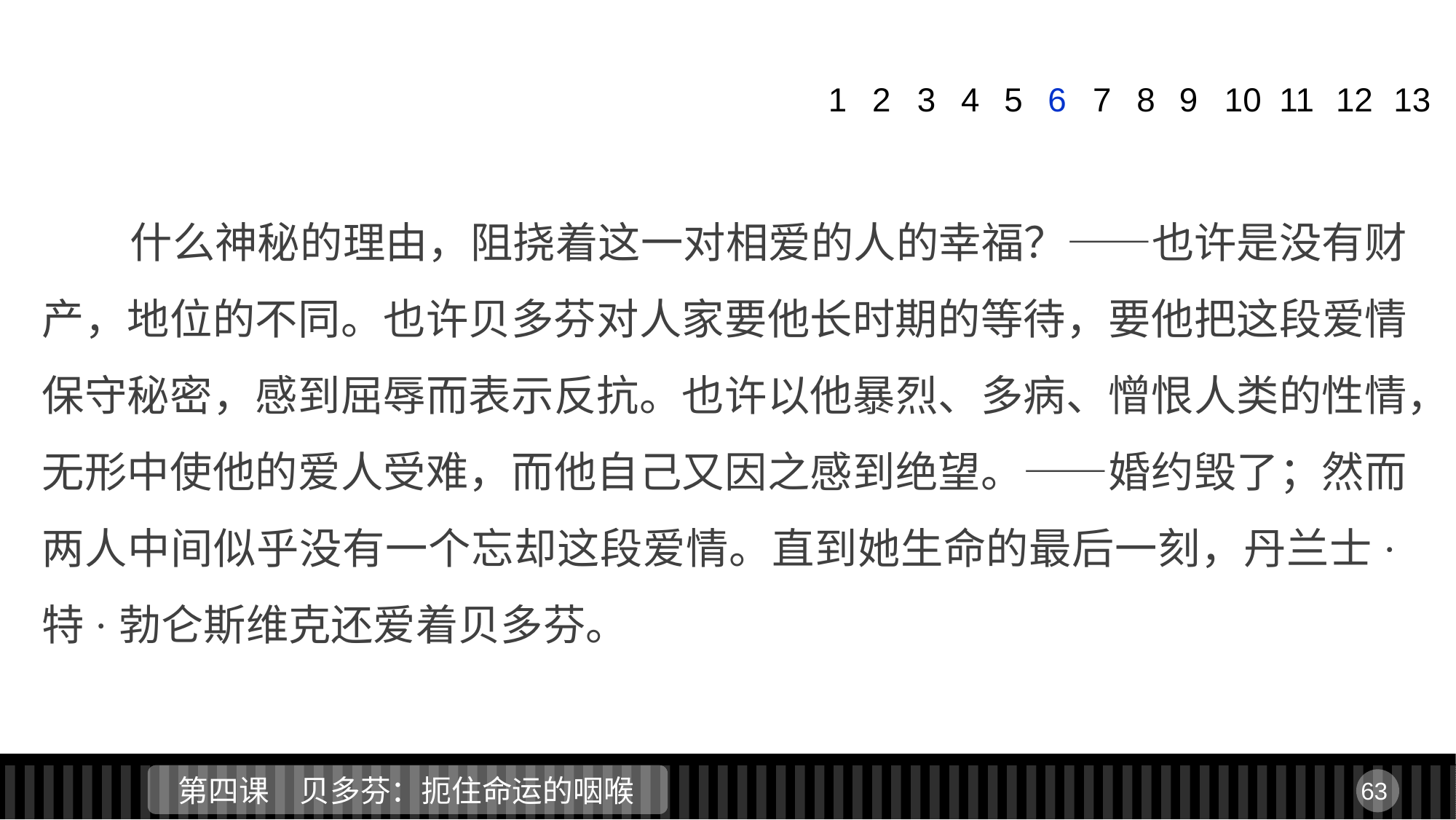

1
2
3
4
5
6
7
8
9
11
12
13
10
        什么神秘的理由，阻挠着这一对相爱的人的幸福？——也许是没有财产，地位的不同。也许贝多芬对人家要他长时期的等待，要他把这段爱情保守秘密，感到屈辱而表示反抗。也许以他暴烈、多病、憎恨人类的性情，无形中使他的爱人受难，而他自己又因之感到绝望。——婚约毁了；然而两人中间似乎没有一个忘却这段爱情。直到她生命的最后一刻，丹兰士·特·勃仑斯维克还爱着贝多芬。